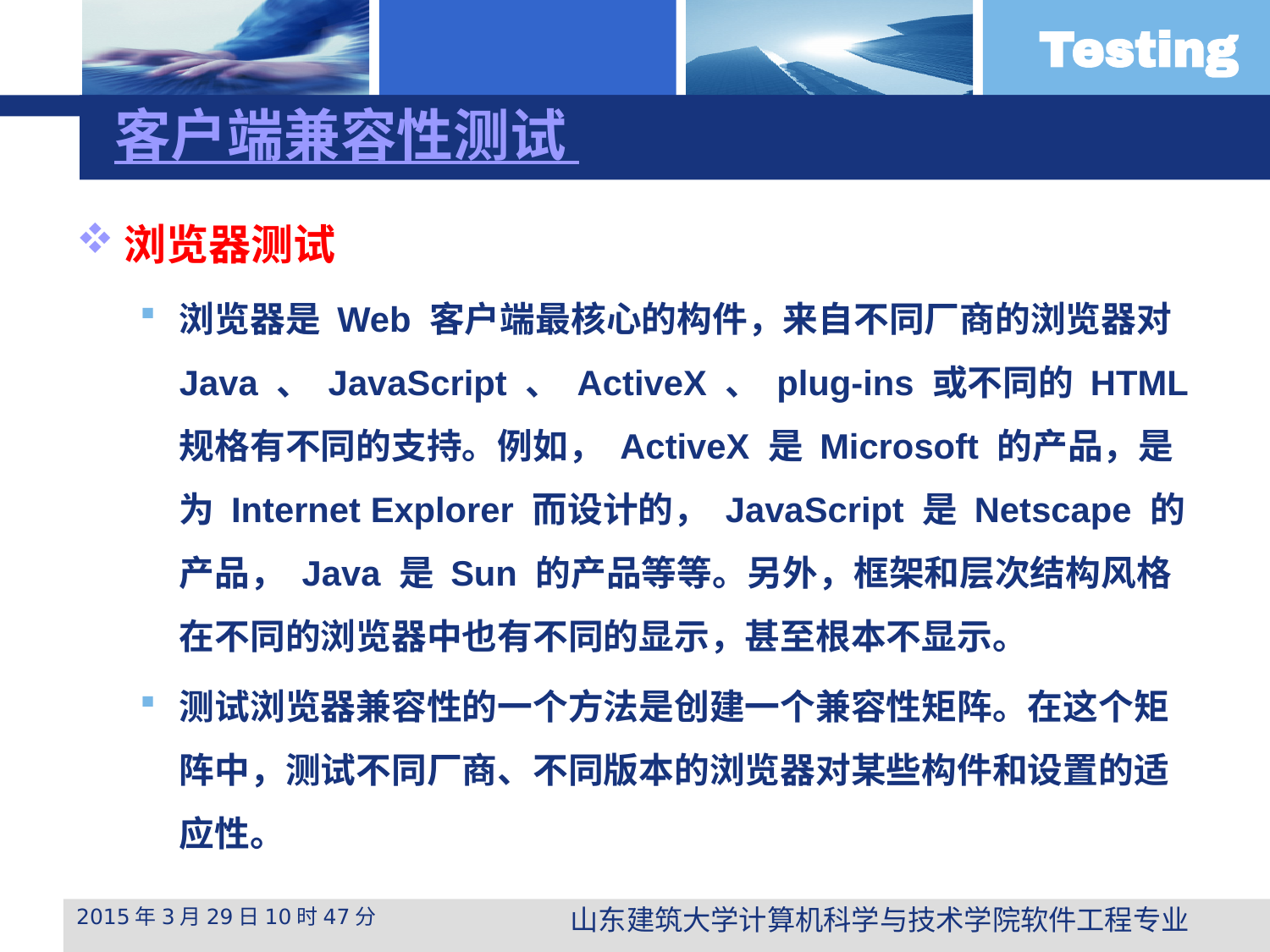

# 客户端兼容性测试
浏览器测试
浏览器是 Web 客户端最核心的构件，来自不同厂商的浏览器对 Java 、 JavaScript 、 ActiveX 、 plug-ins 或不同的 HTML 规格有不同的支持。例如， ActiveX 是 Microsoft 的产品，是为 Internet Explorer 而设计的， JavaScript 是 Netscape 的产品， Java 是 Sun 的产品等等。另外，框架和层次结构风格在不同的浏览器中也有不同的显示，甚至根本不显示。
测试浏览器兼容性的一个方法是创建一个兼容性矩阵。在这个矩阵中，测试不同厂商、不同版本的浏览器对某些构件和设置的适应性。
山东建筑大学计算机科学与技术学院软件工程专业
2015年3月29日10时47分